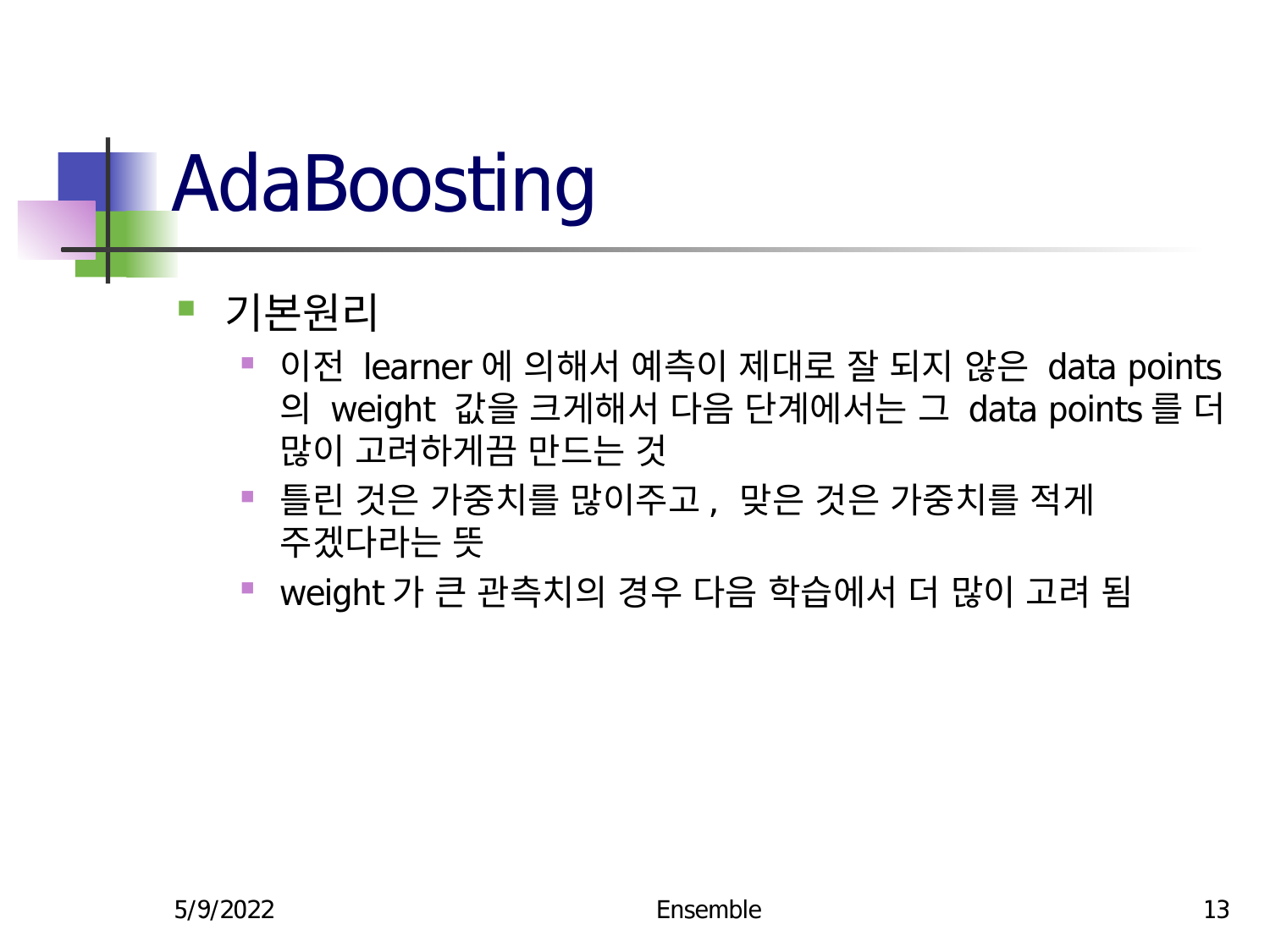

# AdaBoosting
기본원리
이전 learner에 의해서 예측이 제대로 잘 되지 않은 data points의 weight 값을 크게해서 다음 단계에서는 그 data points를 더 많이 고려하게끔 만드는 것
틀린 것은 가중치를 많이주고, 맞은 것은 가중치를 적게 주겠다라는 뜻
weight가 큰 관측치의 경우 다음 학습에서 더 많이 고려 됨
5/9/2022
Ensemble
13